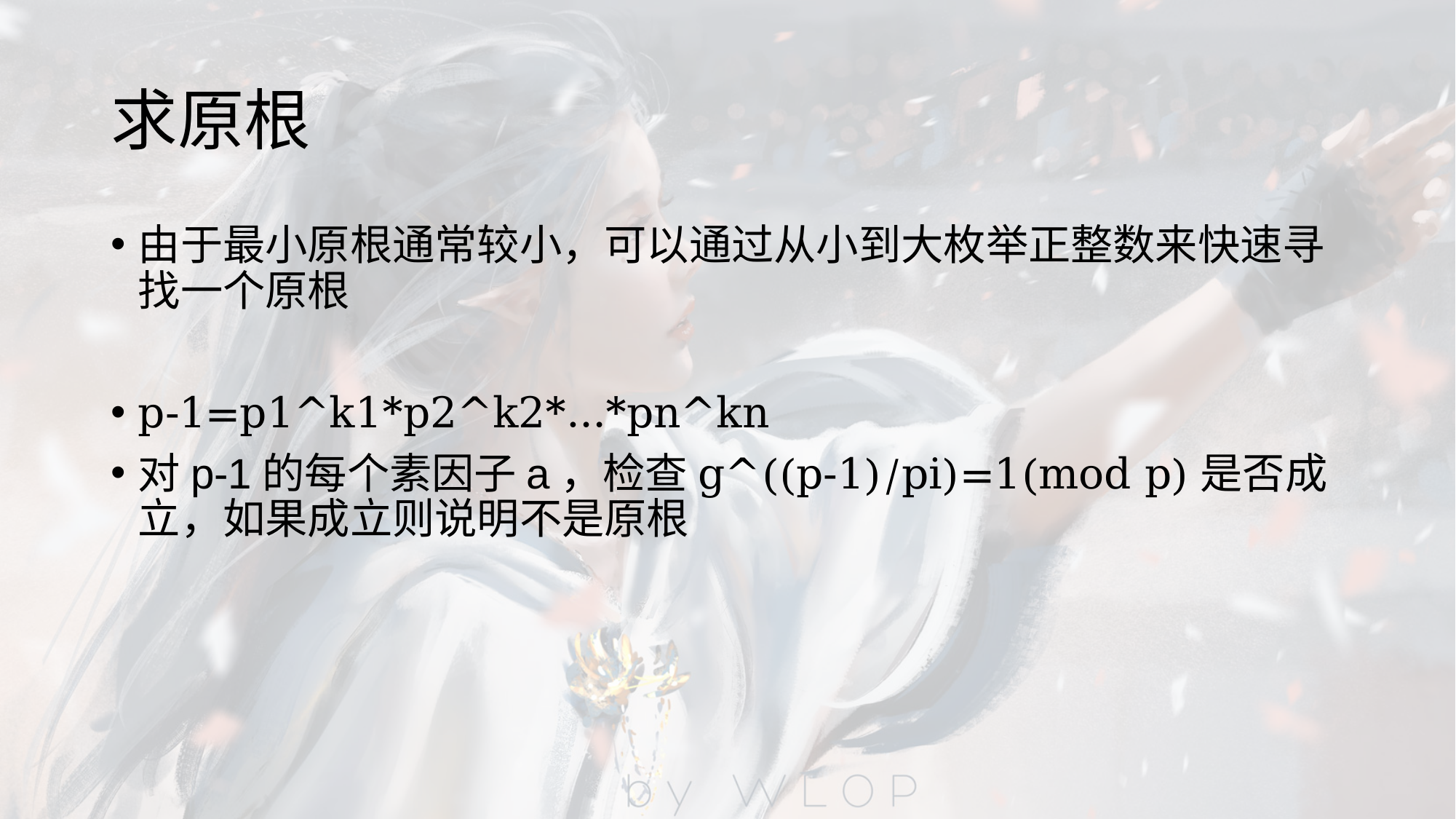

# 求原根
由于最小原根通常较小，可以通过从小到大枚举正整数来快速寻找一个原根

p-1=p1^k1*p2^k2*…*pn^kn
对p-1的每个素因子a，检查g^((p-1)/pi)=1(mod p)是否成立，如果成立则说明不是原根